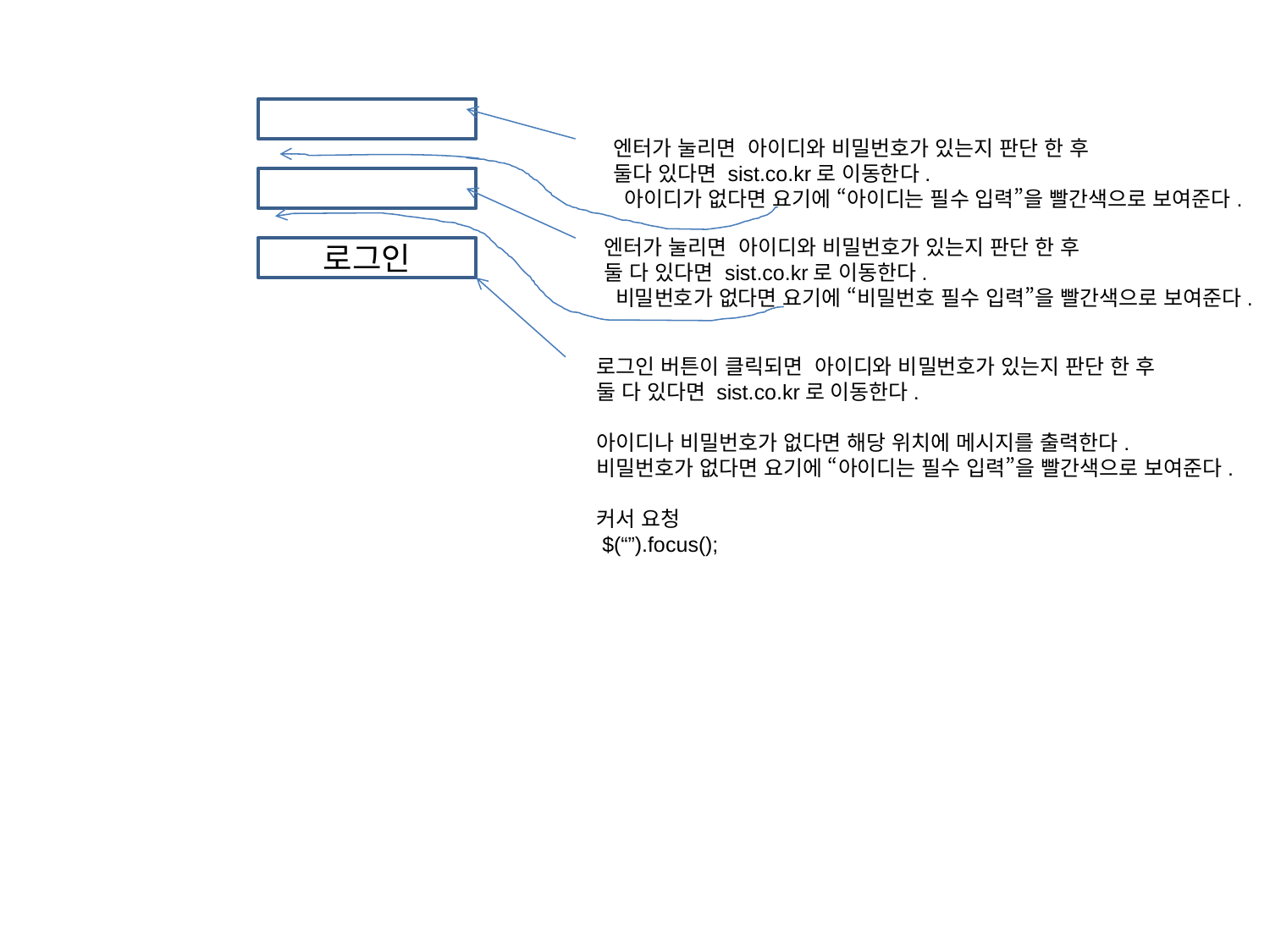

엔터가 눌리면  아이디와 비밀번호가 있는지 판단 한 후
둘다 있다면 sist.co.kr로 이동한다.
 아이디가 없다면 요기에 “아이디는 필수 입력”을 빨간색으로 보여준다.

엔터가 눌리면  아이디와 비밀번호가 있는지 판단 한 후
둘 다 있다면 sist.co.kr로 이동한다.
 비밀번호가 없다면 요기에 “비밀번호 필수 입력”을 빨간색으로 보여준다.
로그인
로그인 버튼이 클릭되면  아이디와 비밀번호가 있는지 판단 한 후
둘 다 있다면 sist.co.kr로 이동한다.

아이디나 비밀번호가 없다면 해당 위치에 메시지를 출력한다.
비밀번호가 없다면 요기에 “아이디는 필수 입력”을 빨간색으로 보여준다.

커서 요청
 $(“”).focus();